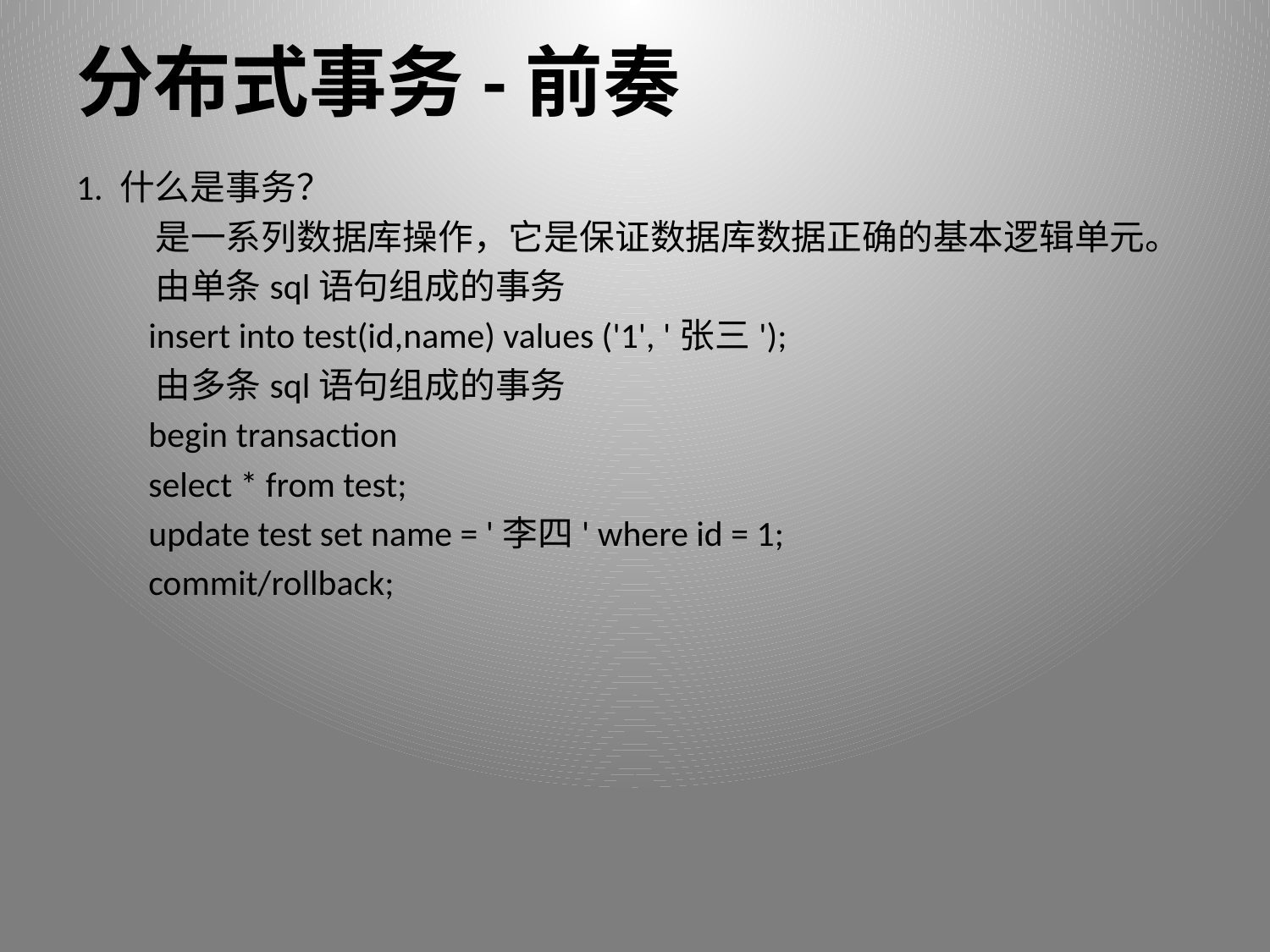

# 分布式事务-前奏
1. 什么是事务？
         是一系列数据库操作，它是保证数据库数据正确的基本逻辑单元。
         由单条sql语句组成的事务
         insert into test(id,name) values ('1', '张三');
         由多条sql语句组成的事务
         begin transaction
         select * from test;
         update test set name = '李四' where id = 1;
         commit/rollback;